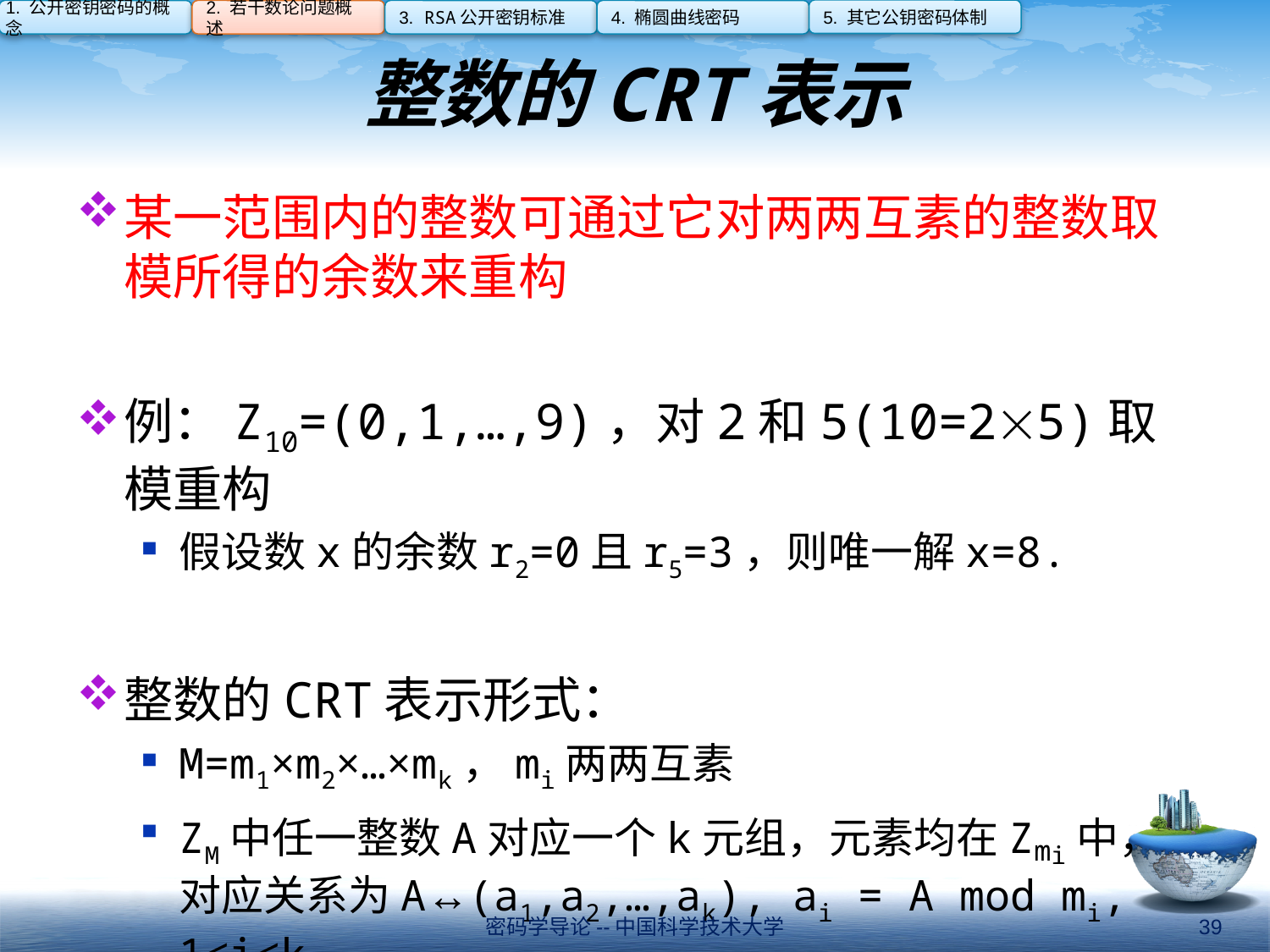

5. 其它公钥密码体制
1. 公开密钥密码的概念
2. 若干数论问题概述
3. RSA公开密钥标准
4. 椭圆曲线密码
# 整数的CRT表示
某一范围内的整数可通过它对两两互素的整数取模所得的余数来重构

例：Z10=(0,1,…,9)，对2和5(10=2×5)取模重构
假设数x的余数r2=0且r5=3，则唯一解x=8.

整数的CRT表示形式：
M=m1×m2×…×mk，mi两两互素
ZM中任一整数A对应一个k元组，元素均在Zmi中，对应关系为A↔(a1,a2,…,ak), ai = A mod mi, 1≤i≤k
将整数A映射为k维空间中的一个点
密码学导论--中国科学技术大学
39